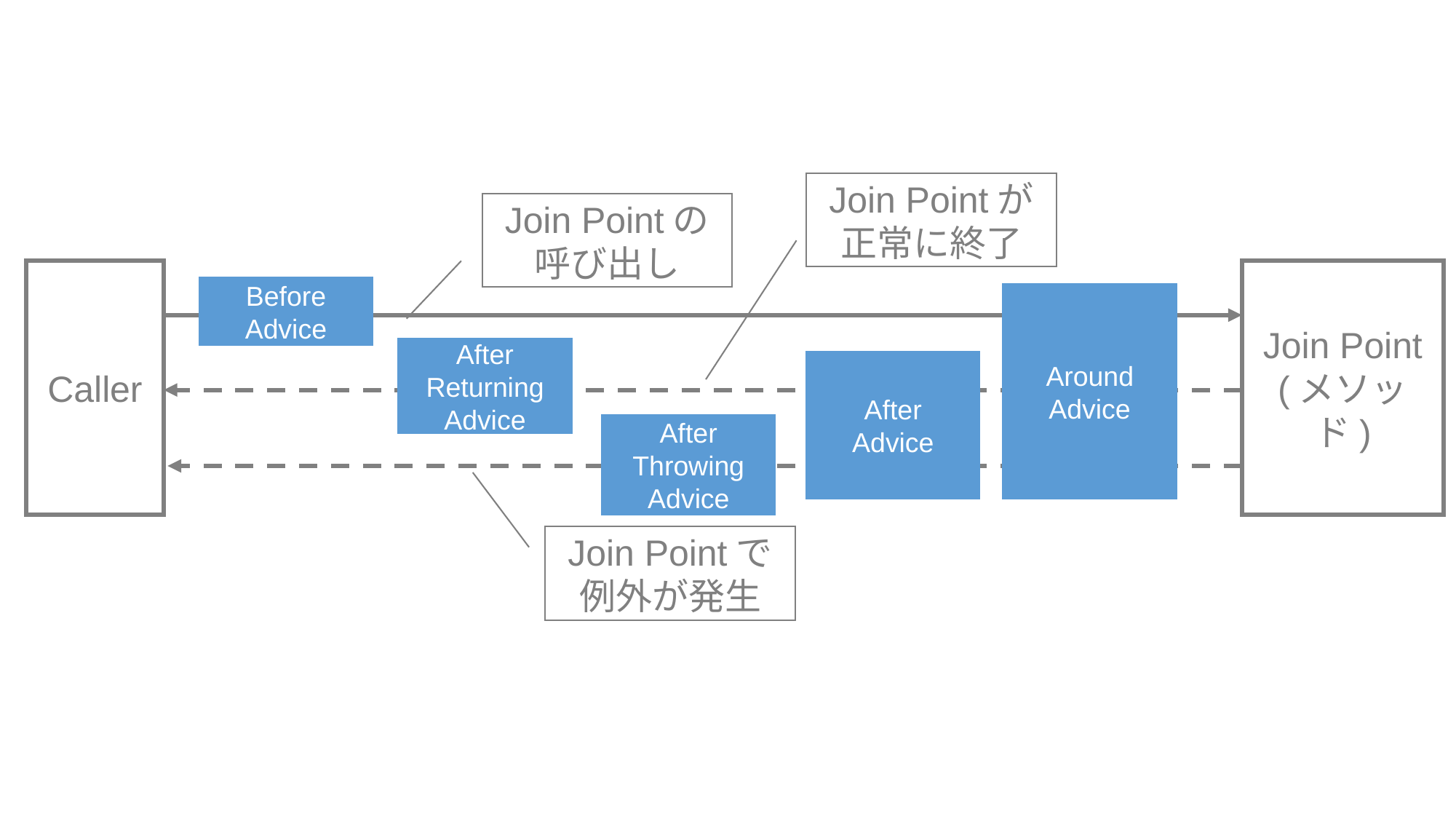

Join Pointが正常に終了
Join Pointの
呼び出し
Join Point
(メソッド)
Caller
Before
Advice
Around
Advice
After
Returning
Advice
After
Advice
After
Throwing
Advice
Join Pointで例外が発生